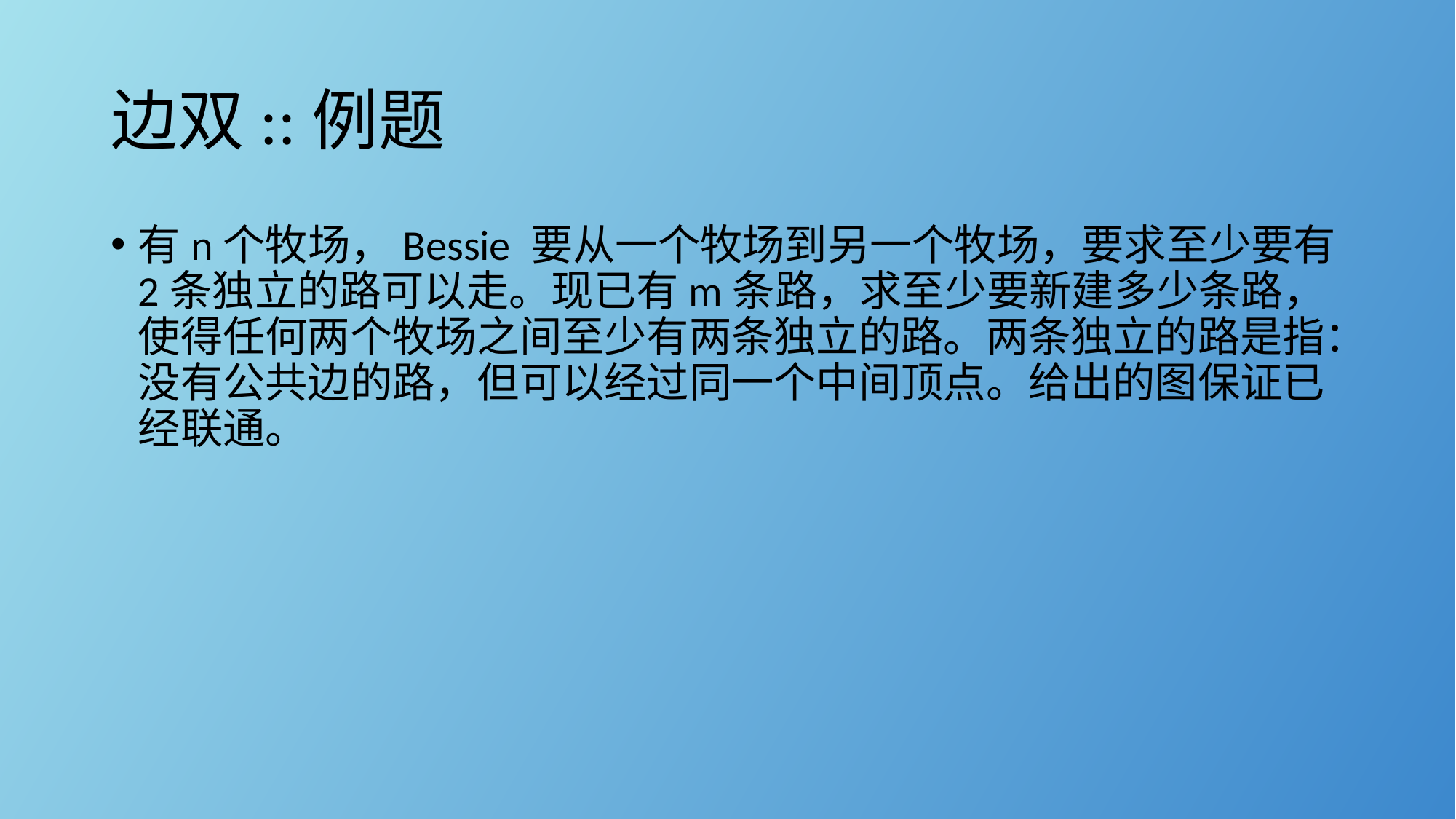

# 边双::例题
有n个牧场，Bessie 要从一个牧场到另一个牧场，要求至少要有2条独立的路可以走。现已有m条路，求至少要新建多少条路，使得任何两个牧场之间至少有两条独立的路。两条独立的路是指：没有公共边的路，但可以经过同一个中间顶点。给出的图保证已经联通。